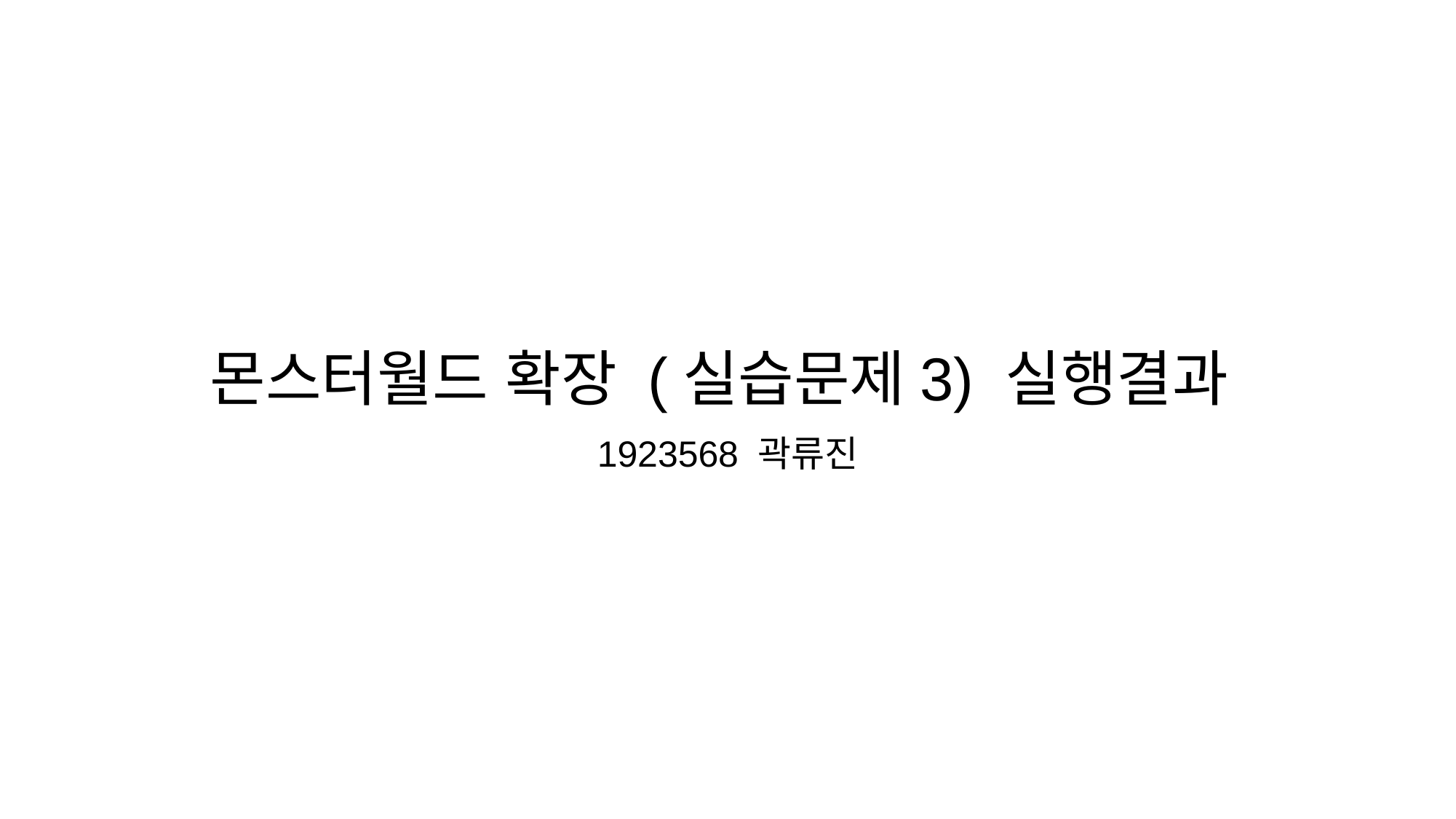

# 몬스터월드 확장 (실습문제3) 실행결과
1923568 곽류진